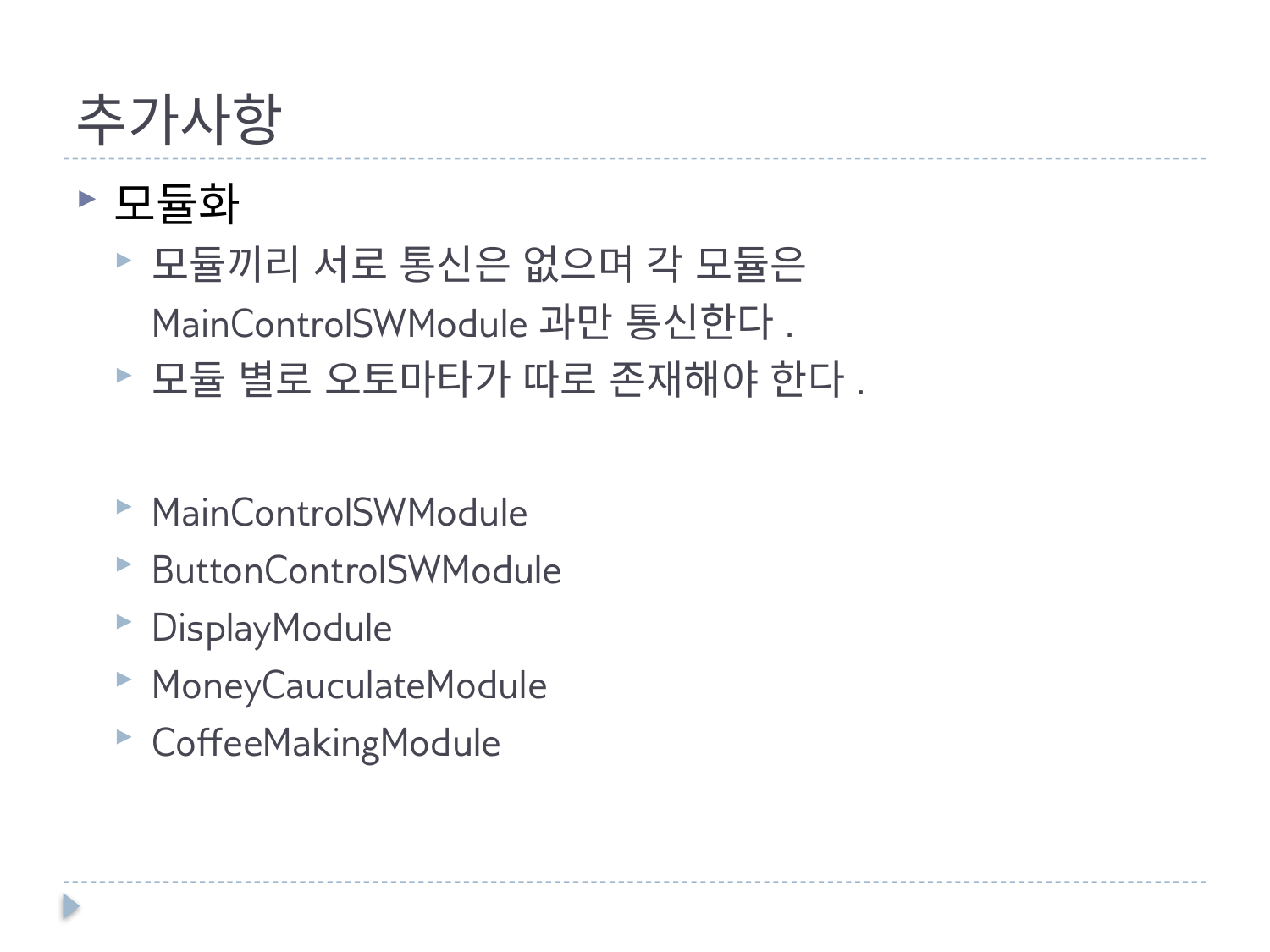

# 추가사항
모듈화
모듈끼리 서로 통신은 없으며 각 모듈은
	MainControlSWModule과만 통신한다.
모듈 별로 오토마타가 따로 존재해야 한다.

MainControlSWModule
ButtonControlSWModule
DisplayModule
MoneyCauculateModule
CoffeeMakingModule